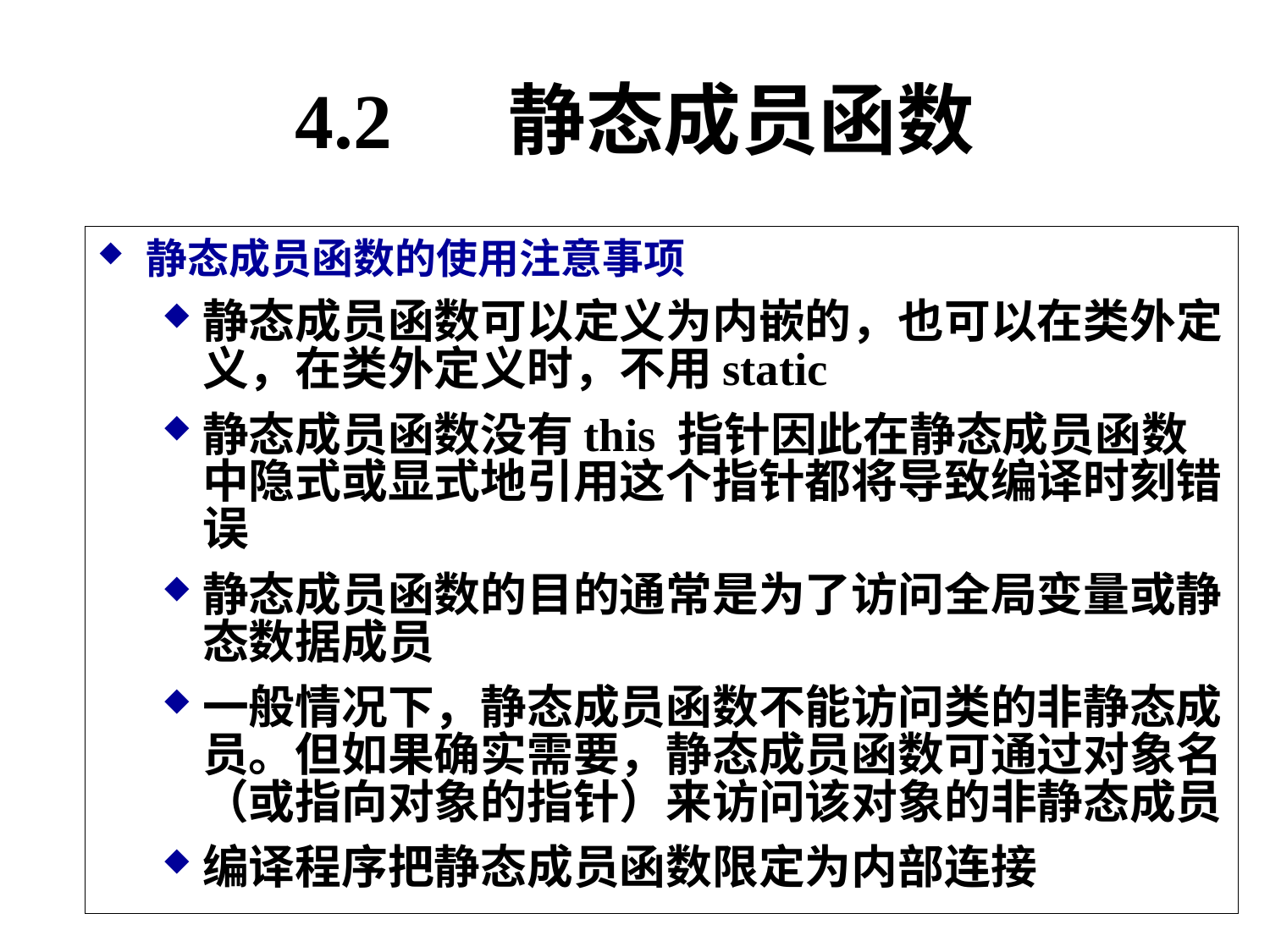

# 4.2     静态成员函数
静态成员函数的使用注意事项
静态成员函数可以定义为内嵌的，也可以在类外定义，在类外定义时，不用static
静态成员函数没有this 指针因此在静态成员函数中隐式或显式地引用这个指针都将导致编译时刻错误
静态成员函数的目的通常是为了访问全局变量或静态数据成员
一般情况下，静态成员函数不能访问类的非静态成员。但如果确实需要，静态成员函数可通过对象名（或指向对象的指针）来访问该对象的非静态成员
编译程序把静态成员函数限定为内部连接